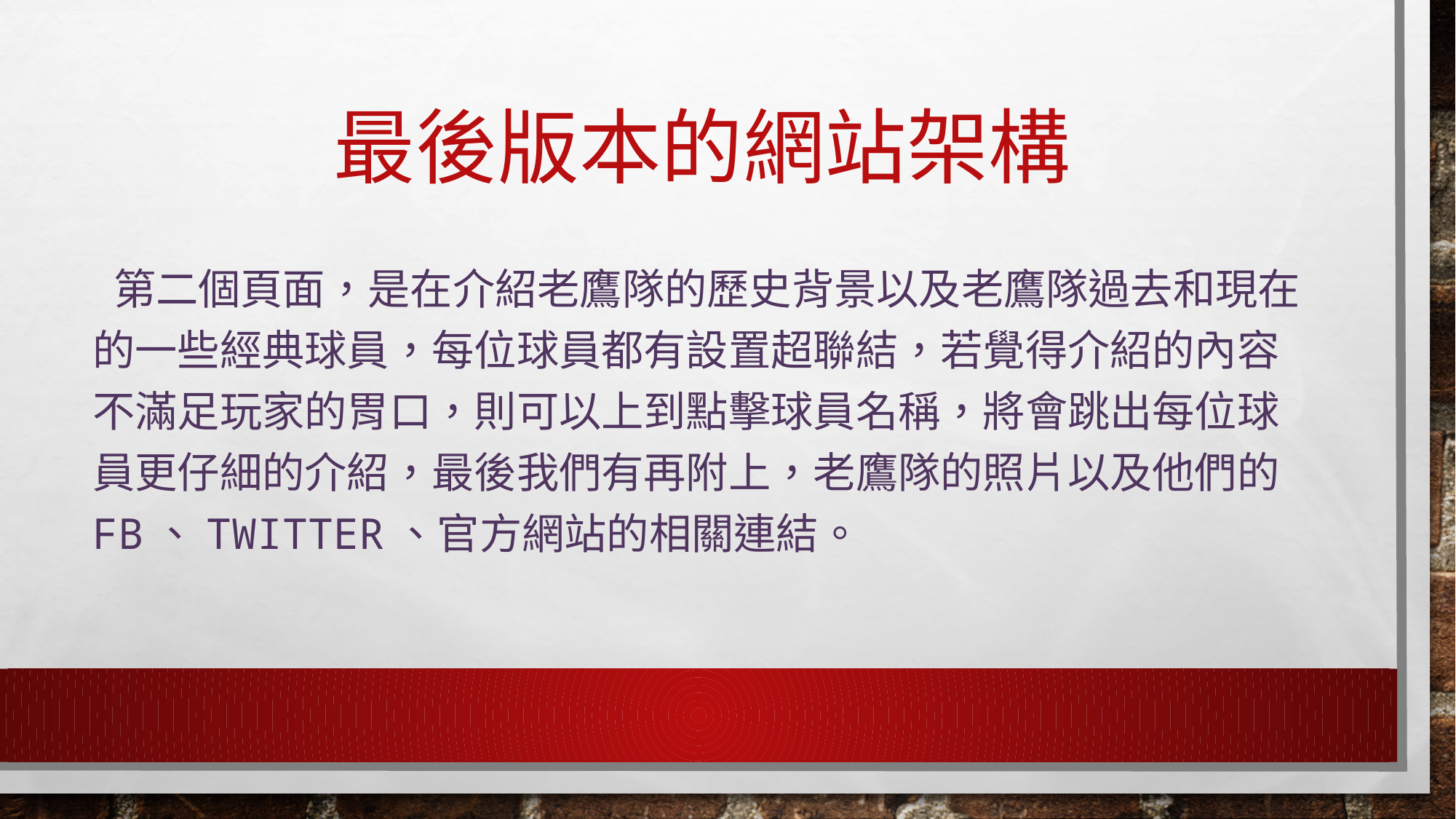

# 最後版本的網站架構
  第二個頁面，是在介紹老鷹隊的歷史背景以及老鷹隊過去和現在的一些經典球員，每位球員都有設置超聯結，若覺得介紹的內容不滿足玩家的胃口，則可以上到點擊球員名稱，將會跳出每位球員更仔細的介紹，最後我們有再附上，老鷹隊的照片以及他們的FB、Twitter、官方網站的相關連結。